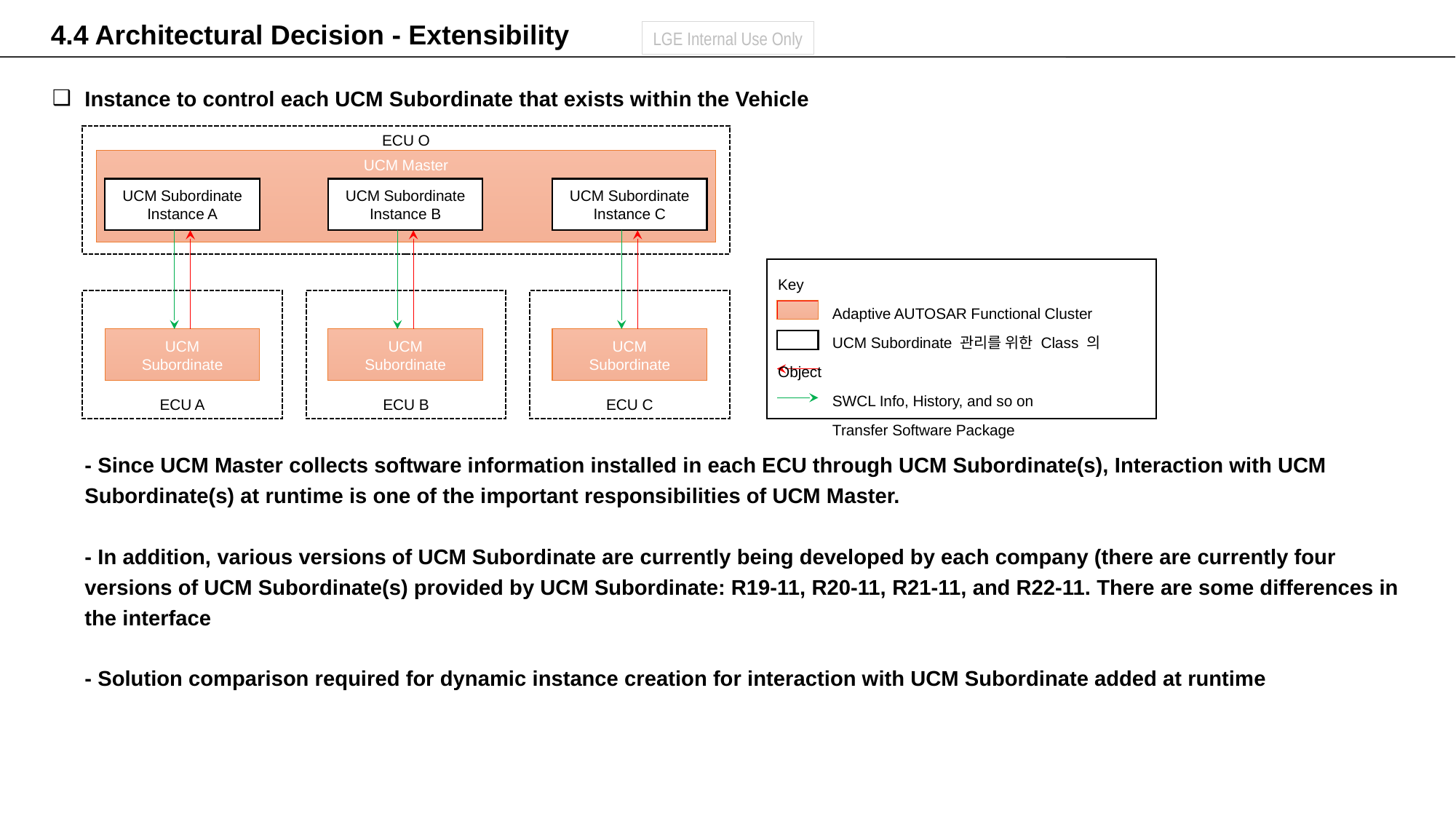

4.4 Architectural Decision - Extensibility
Instance to control each UCM Subordinate that exists within the Vehicle
- Since UCM Master collects software information installed in each ECU through UCM Subordinate(s), Interaction with UCM Subordinate(s) at runtime is one of the important responsibilities of UCM Master.
- In addition, various versions of UCM Subordinate are currently being developed by each company (there are currently four versions of UCM Subordinate(s) provided by UCM Subordinate: R19-11, R20-11, R21-11, and R22-11. There are some differences in the interface
- Solution comparison required for dynamic instance creation for interaction with UCM Subordinate added at runtime
ECU O
UCM Master
UCM Subordinate
Instance A
UCM Subordinate
Instance B
UCM Subordinate
Instance C
Key
             Adaptive AUTOSAR Functional Cluster
             UCM Subordinate 관리를 위한 Class 의 Object
             SWCL Info, History, and so on
             Transfer Software Package

ECU A
ECU B
ECU C
UCM
Subordinate
UCM
Subordinate
UCM
Subordinate